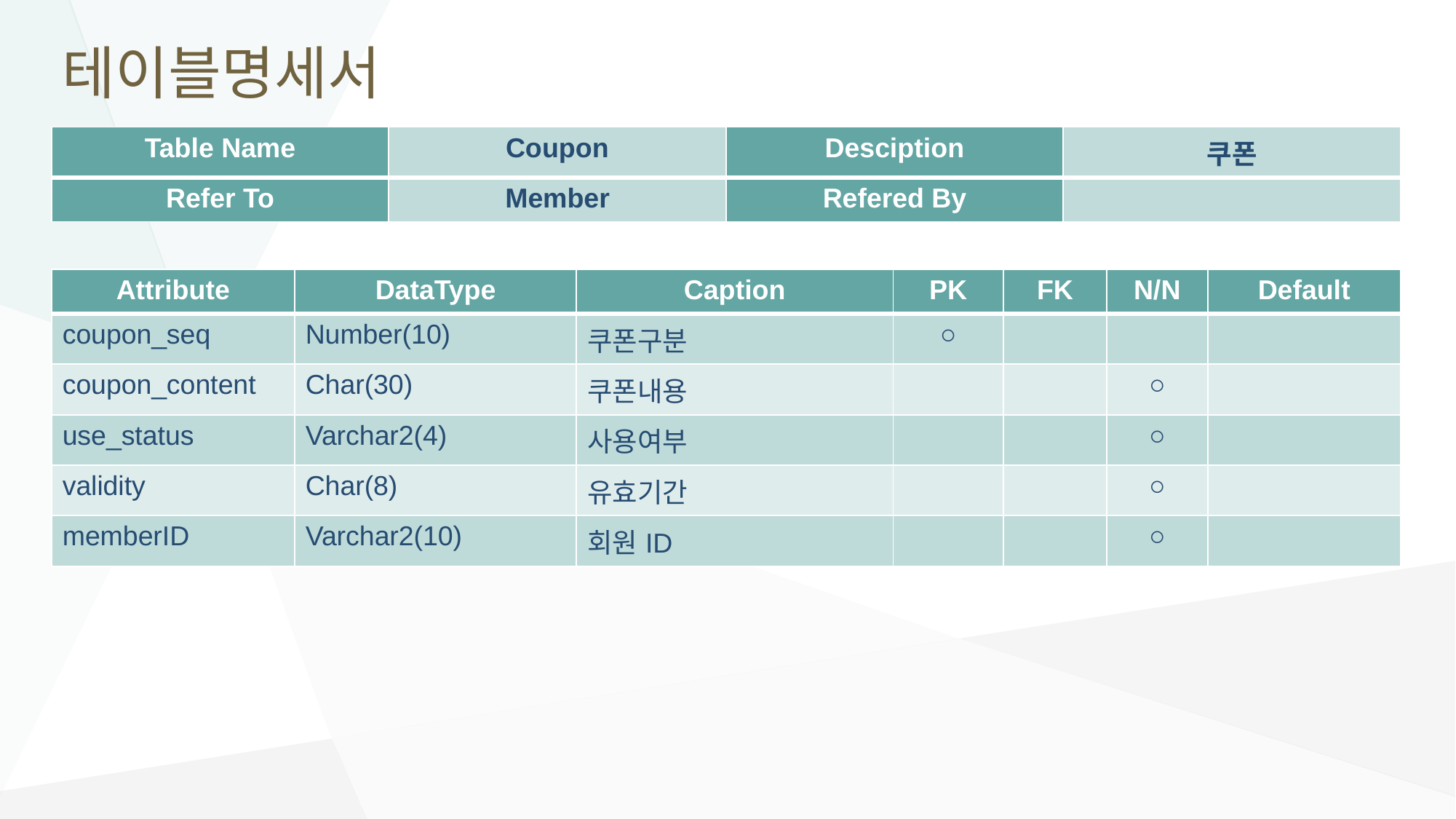

# 테이블명세서
| Table Name | Coupon | Desciption | 쿠폰 |
| --- | --- | --- | --- |
| Refer To | Member | Refered By |  |
| Attribute | DataType | Caption | PK | FK | N/N | Default |
| --- | --- | --- | --- | --- | --- | --- |
| coupon\_seq | Number(10) | 쿠폰구분 | ○ |  |  |  |
| coupon\_content | Char(30) | 쿠폰내용 |  |  | ○ |  |
| use\_status | Varchar2(4) | 사용여부 |  |  | ○ |  |
| validity | Char(8) | 유효기간 |  |  | ○ |  |
| memberID | Varchar2(10) | 회원ID |  |  | ○ |  |